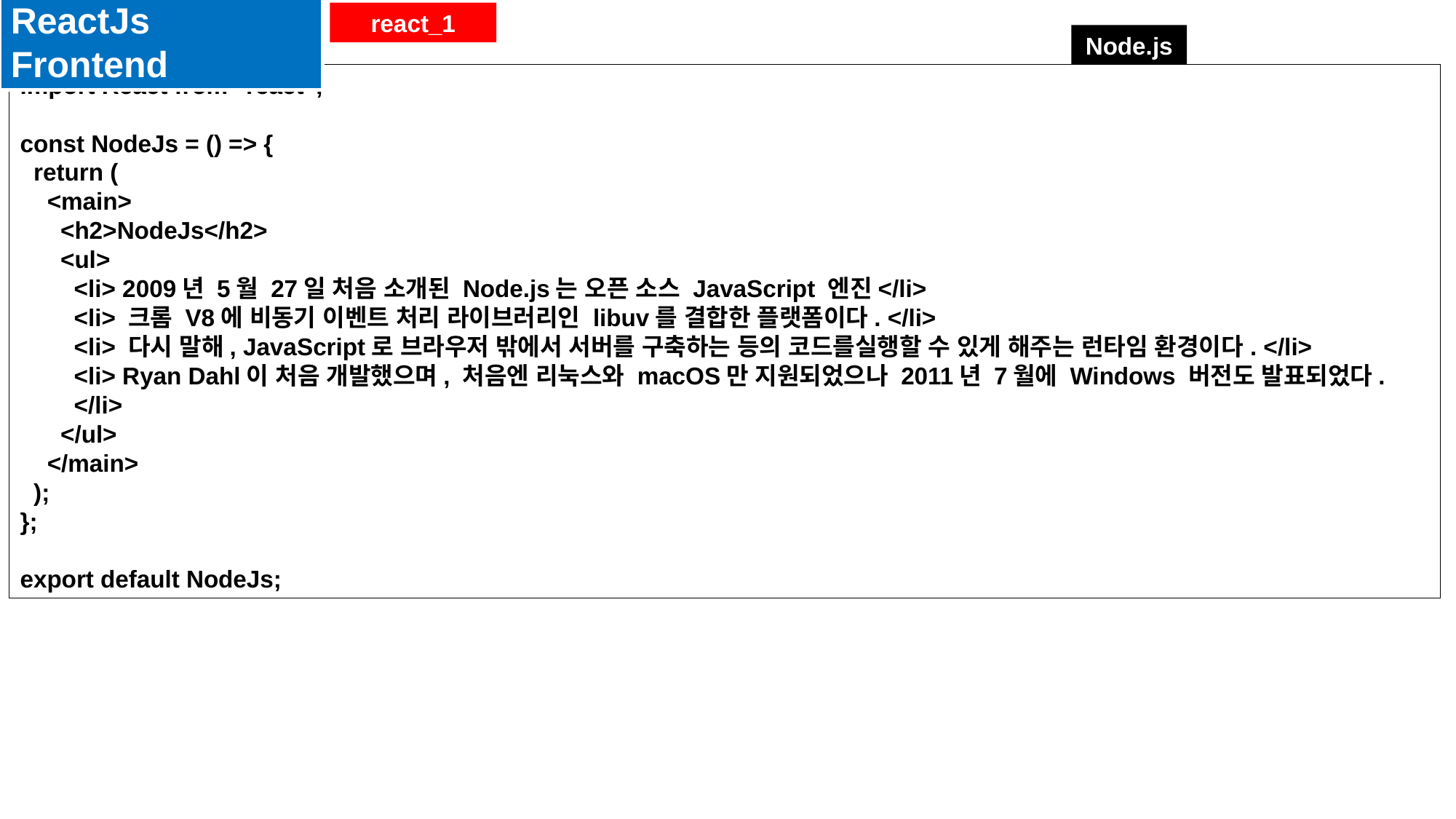

ReactJs Frontend
react_1
Node.js
import React from "react";
const NodeJs = () => {
  return (
    <main>
      <h2>NodeJs</h2>
      <ul>
        <li> 2009년 5월 27일 처음 소개된 Node.js는 오픈 소스 JavaScript 엔진</li>
        <li> 크롬 V8에 비동기 이벤트 처리 라이브러리인 libuv를 결합한 플랫폼이다. </li>
        <li> 다시 말해, JavaScript로 브라우저 밖에서 서버를 구축하는 등의 코드를실행할 수 있게 해주는 런타임 환경이다. </li>
        <li> Ryan Dahl이 처음 개발했으며, 처음엔 리눅스와 macOS만 지원되었으나 2011년 7월에 Windows 버전도 발표되었다.
        </li>
      </ul>
    </main>
  );
};
export default NodeJs;